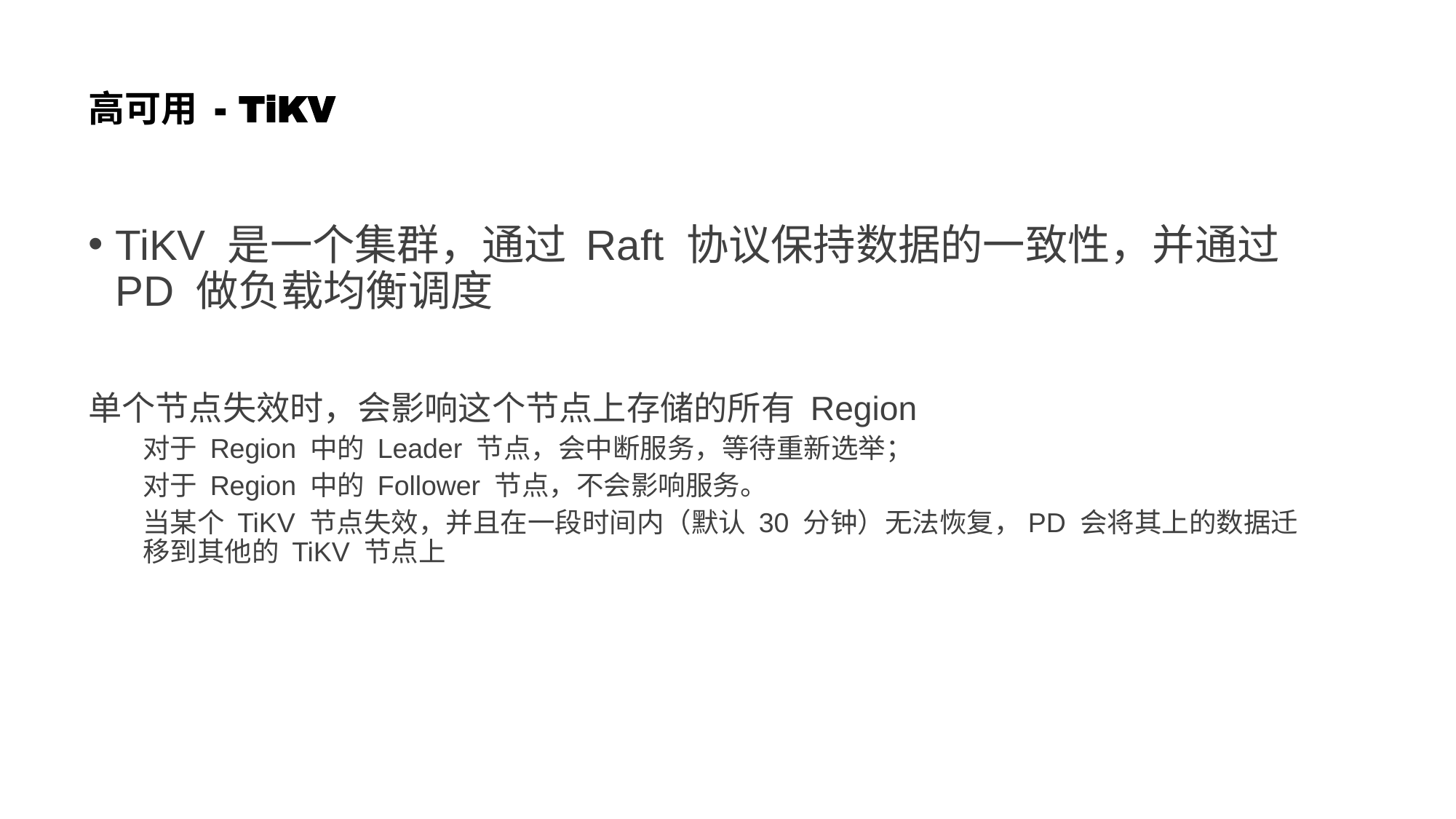

# 高可用 - TiKV
TiKV 是一个集群，通过 Raft 协议保持数据的一致性，并通过 PD 做负载均衡调度

单个节点失效时，会影响这个节点上存储的所有 Region
对于 Region 中的 Leader 节点，会中断服务，等待重新选举；
对于 Region 中的 Follower 节点，不会影响服务。
当某个 TiKV 节点失效，并且在一段时间内（默认 30 分钟）无法恢复，PD 会将其上的数据迁移到其他的 TiKV 节点上